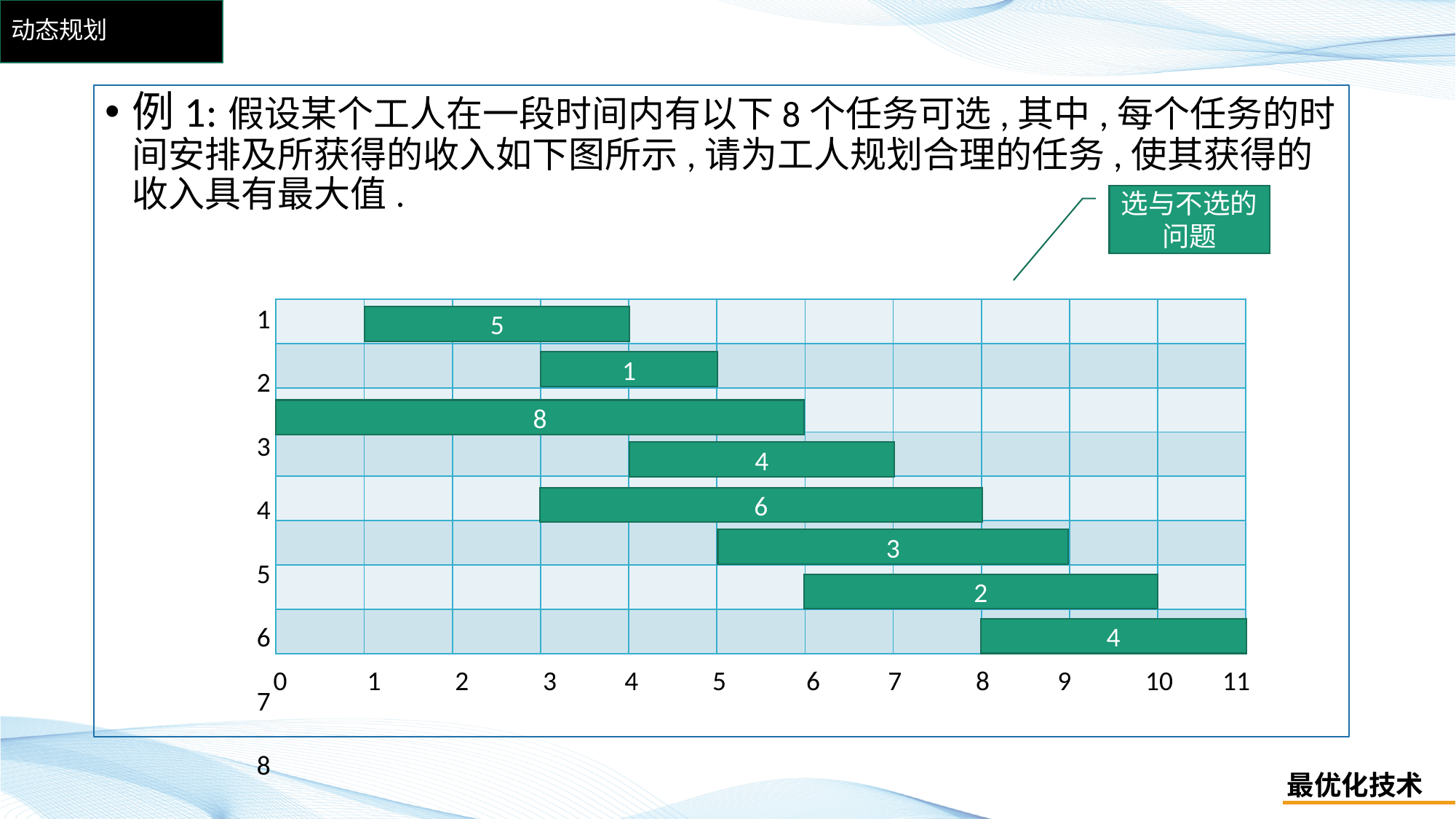

# 动态规划
例1:假设某个工人在一段时间内有以下8个任务可选,其中,每个任务的时间安排及所获得的收入如下图所示,请为工人规划合理的任务,使其获得的收入具有最大值.
选与不选的问题

1

2

3

4

5

6

7

8
|  |  |  |  |  |  |  |  |  |  |  |
| --- | --- | --- | --- | --- | --- | --- | --- | --- | --- | --- |
|  |  |  |  |  |  |  |  |  |  |  |
|  |  |  |  |  |  |  |  |  |  |  |
|  |  |  |  |  |  |  |  |  |  |  |
|  |  |  |  |  |  |  |  |  |  |  |
|  |  |  |  |  |  |  |  |  |  |  |
|  |  |  |  |  |  |  |  |  |  |  |
|  |  |  |  |  |  |  |  |  |  |  |
5
1
8
4
6
3
2
4
0             1            2            3           4            5             6           7            8           9            10        11